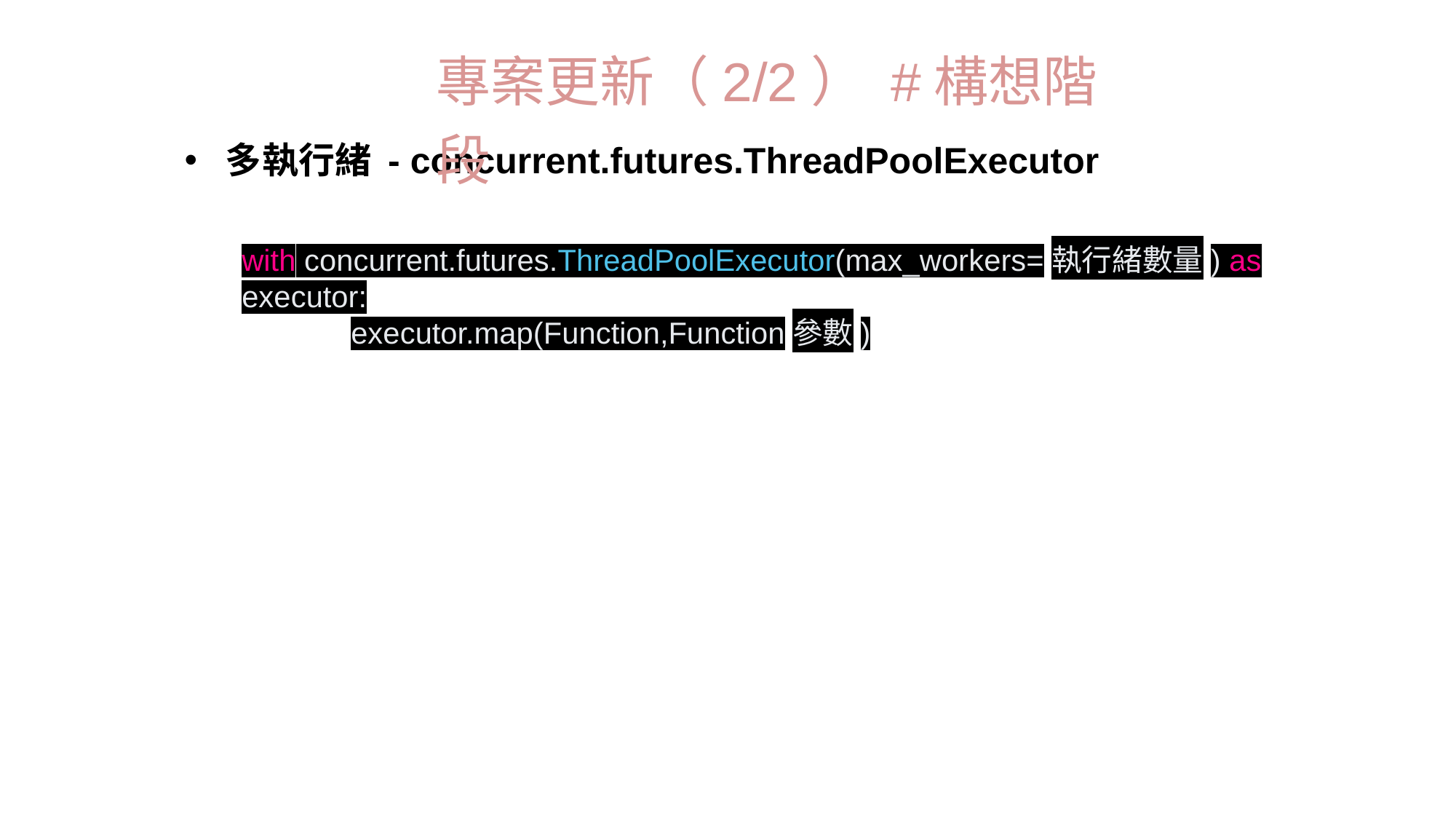

專案更新（2/2） #構想階段
多執行緒 - concurrent.futures.ThreadPoolExecutor
with concurrent.futures.ThreadPoolExecutor(max_workers=執行緒數量) as executor:
	executor.map(Function,Function參數)